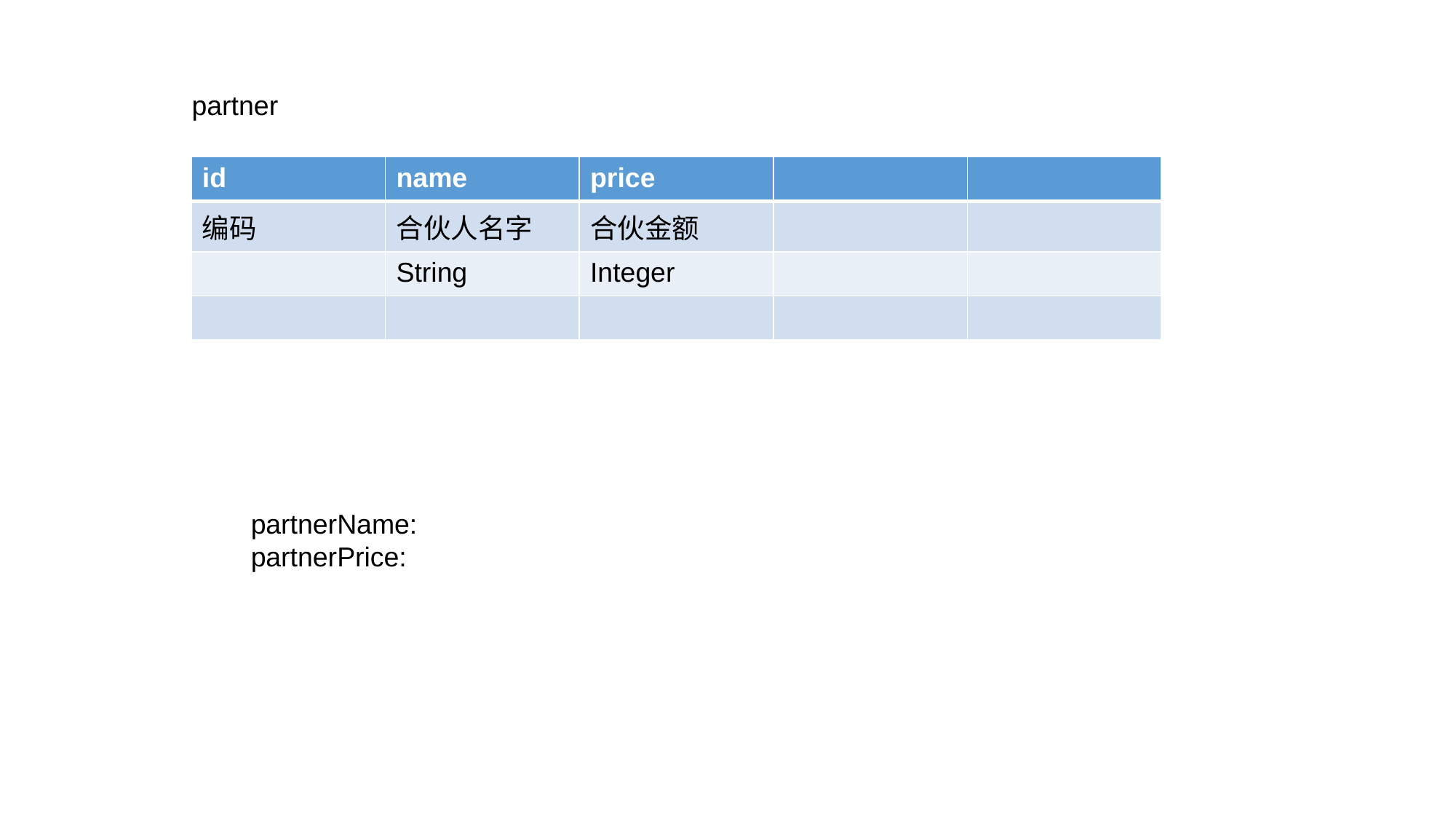

partner
| id | name | price |  |  |
| --- | --- | --- | --- | --- |
| 编码 | 合伙人名字 | 合伙金额 |  |  |
|  | String | Integer |  |  |
|  |  |  |  |  |
partnerName:
partnerPrice: